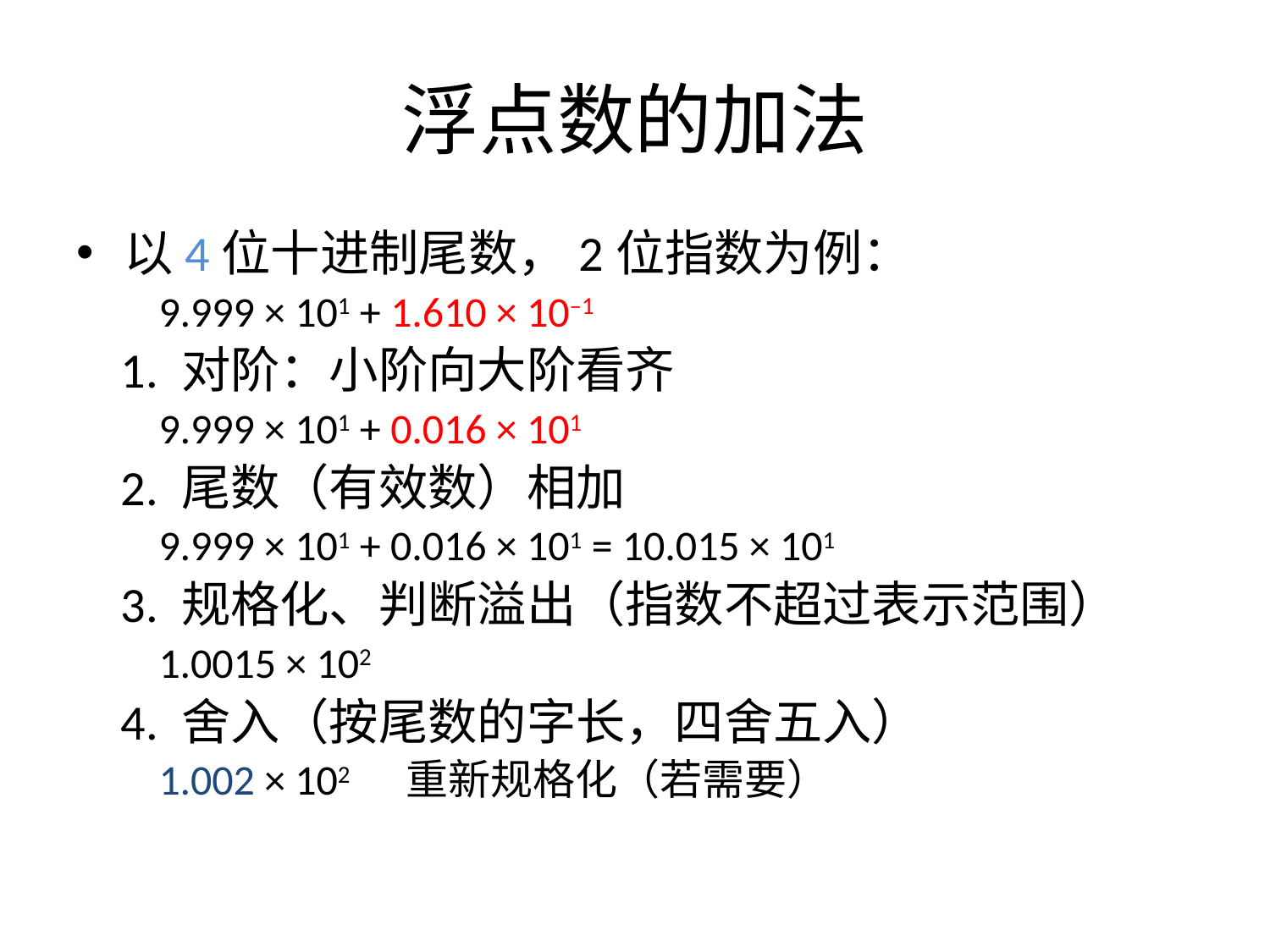

# 浮点数的加法
以4位十进制尾数，2位指数为例：
  9.999 × 101 + 1.610 × 10–1
    1. 对阶：小阶向大阶看齐
  9.999 × 101 + 0.016 × 101
    2. 尾数（有效数）相加
  9.999 × 101 + 0.016 × 101 = 10.015 × 101
    3. 规格化、判断溢出（指数不超过表示范围）
  1.0015 × 102
    4. 舍入（按尾数的字长，四舍五入）
  1.002 × 102         重新规格化（若需要）